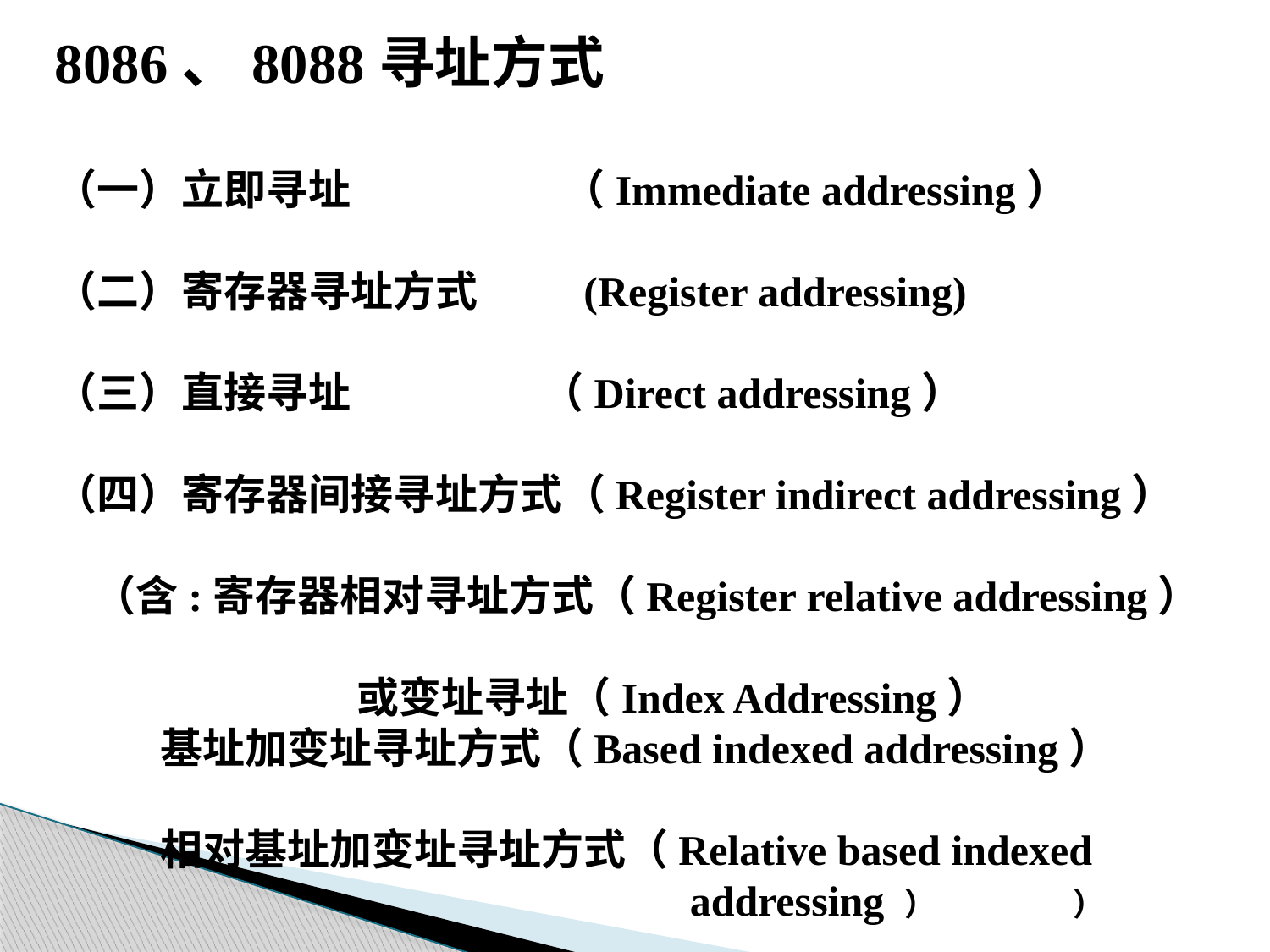

8086、8088寻址方式

（一）立即寻址              	（Immediate addressing）

（二）寄存器寻址方式          (Register addressing)

（三）直接寻址                    （Direct addressing）

（四）寄存器间接寻址方式（Register indirect addressing）

   （含:寄存器相对寻址方式（Register relative addressing）

		    或变址寻址（Index Addressing）
          基址加变址寻址方式（Based indexed addressing）

          相对基址加变址寻址方式（Relative based indexed 						addressing ）                   ）